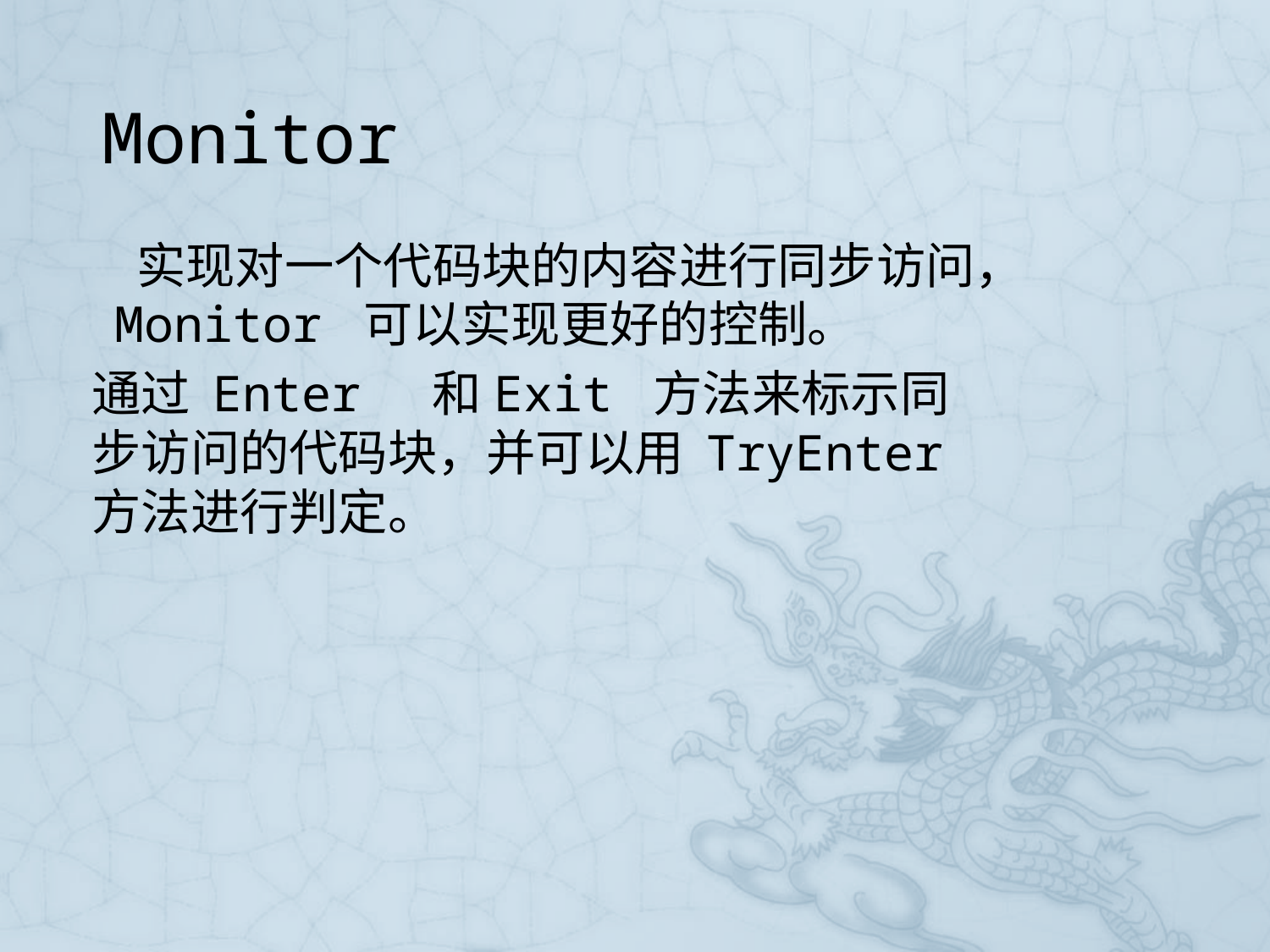

# Monitor
   实现对一个代码块的内容进行同步访问， Monitor 可以实现更好的控制。
通过 Enter  和Exit 方法来标示同步访问的代码块，并可以用 TryEnter方法进行判定。